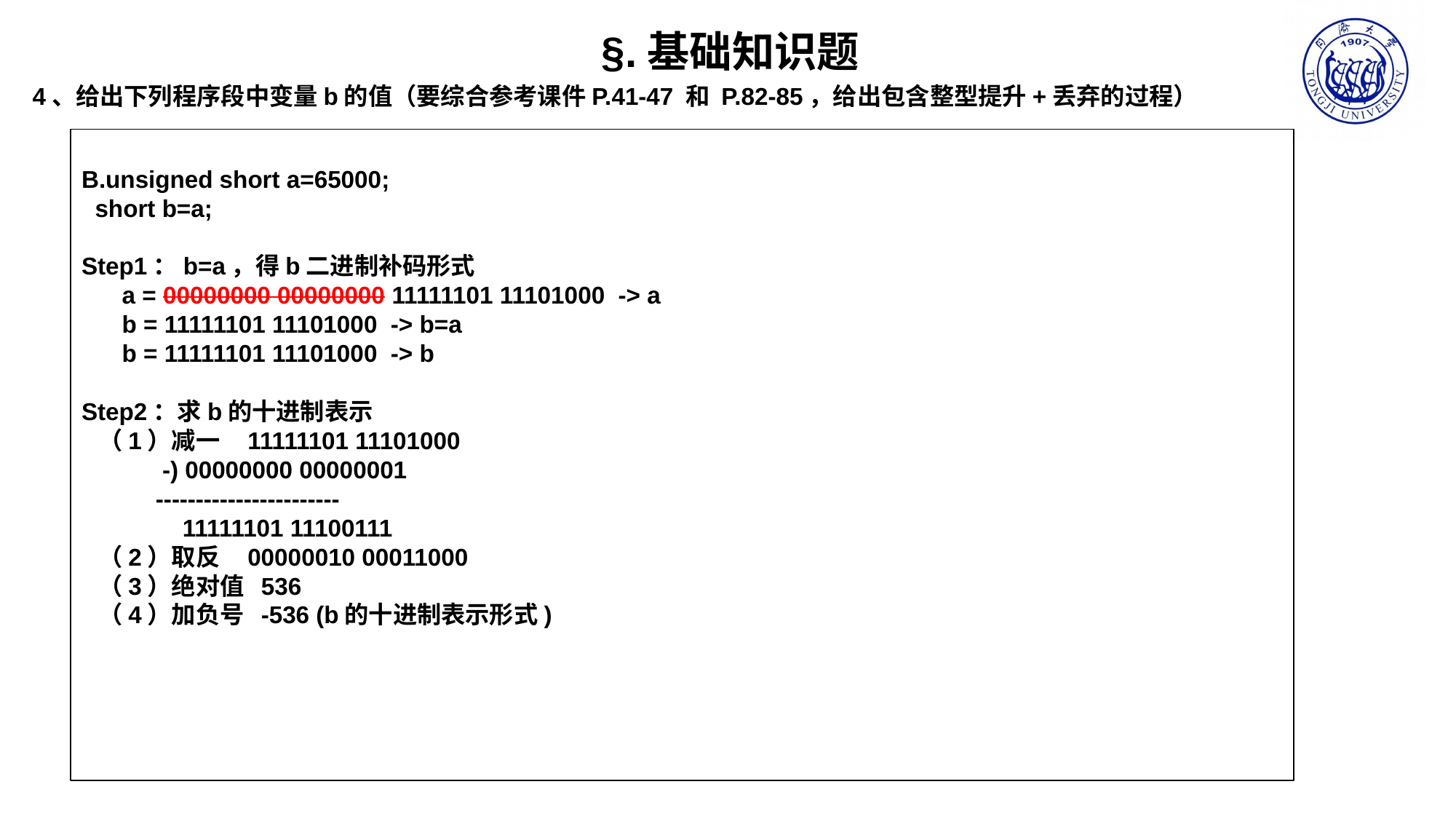

§.基础知识题
4、给出下列程序段中变量b的值（要综合参考课件P.41-47 和 P.82-85，给出包含整型提升+丢弃的过程）

B.unsigned short a=65000;
  short b=a;

Step1：b=a，得b二进制补码形式
      a = 00000000 00000000 11111101 11101000  -> a
      b = 11111101 11101000  -> b=a
      b = 11111101 11101000  -> b

Step2：求b的十进制表示
  （1）减一    11111101 11101000
            -) 00000000 00000001
           -----------------------
               11111101 11100111
  （2）取反    00000010 00011000
  （3）绝对值  536
  （4）加负号  -536 (b的十进制表示形式)